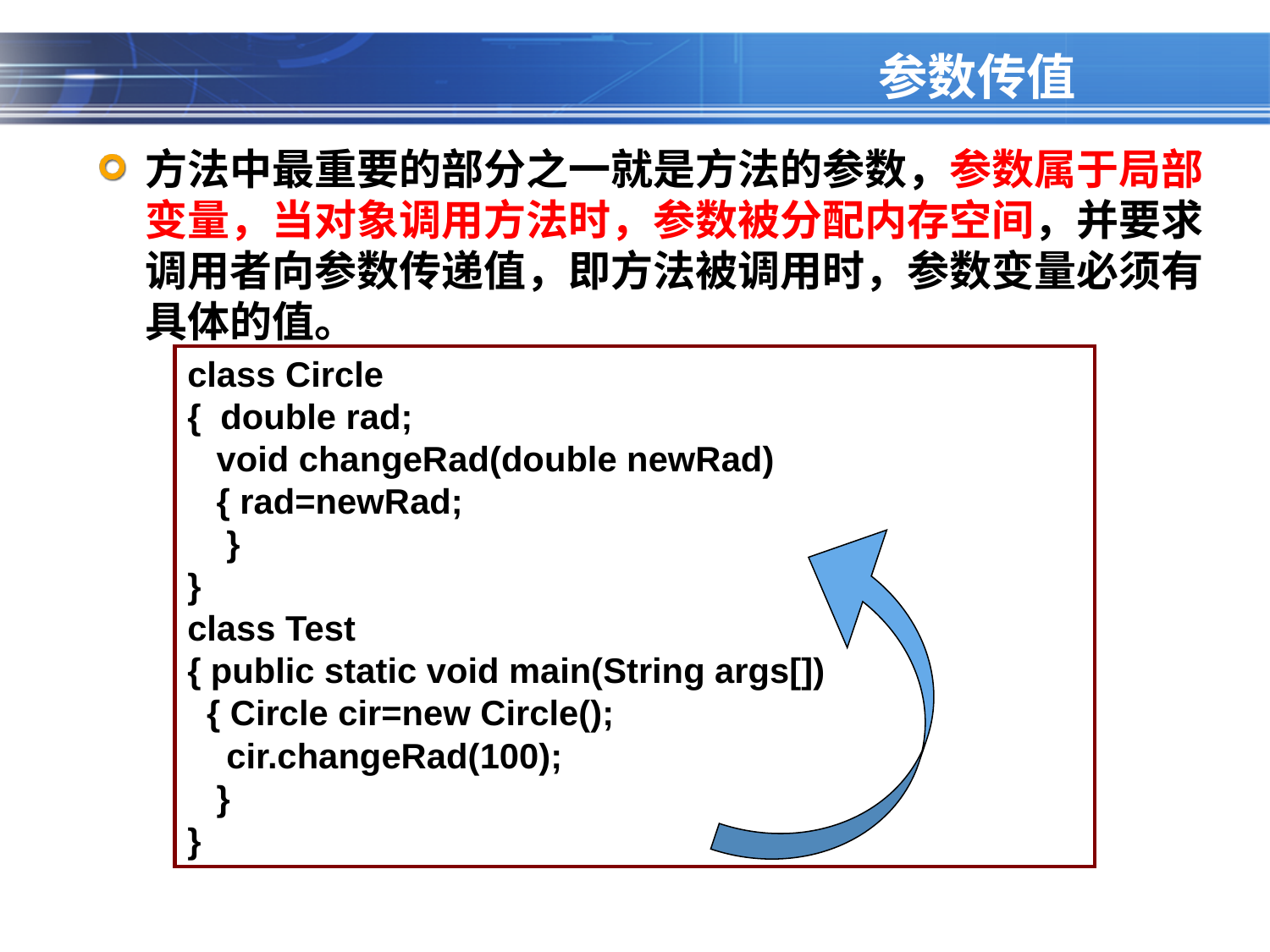

# 参数传值
方法中最重要的部分之一就是方法的参数，参数属于局部变量，当对象调用方法时，参数被分配内存空间，并要求调用者向参数传递值，即方法被调用时，参数变量必须有具体的值。

class Circle
{  double rad;
   void changeRad(double newRad)
   { rad=newRad;
    }
}
class Test
{ public static void main(String args[])
  { Circle cir=new Circle();
    cir.changeRad(100);
   }
}